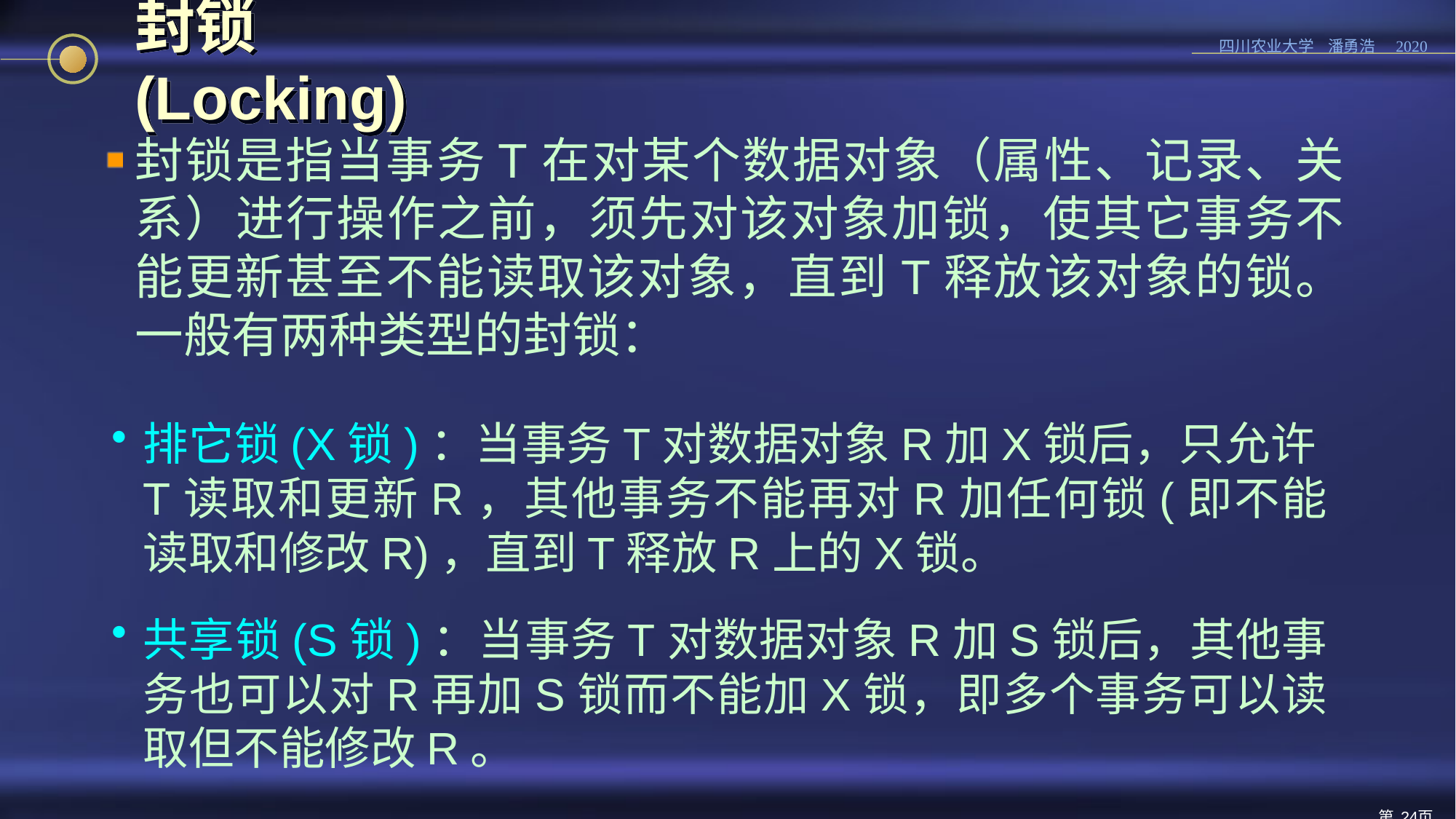

# 封锁(Locking)
封锁是指当事务T在对某个数据对象（属性、记录、关系）进行操作之前，须先对该对象加锁，使其它事务不能更新甚至不能读取该对象，直到T释放该对象的锁。一般有两种类型的封锁：
排它锁(X锁)：当事务T对数据对象R加X锁后，只允许T读取和更新R，其他事务不能再对R加任何锁(即不能读取和修改R)，直到T释放R上的X锁。
共享锁(S锁)：当事务T对数据对象R加S锁后，其他事务也可以对R再加S锁而不能加X锁，即多个事务可以读取但不能修改R。